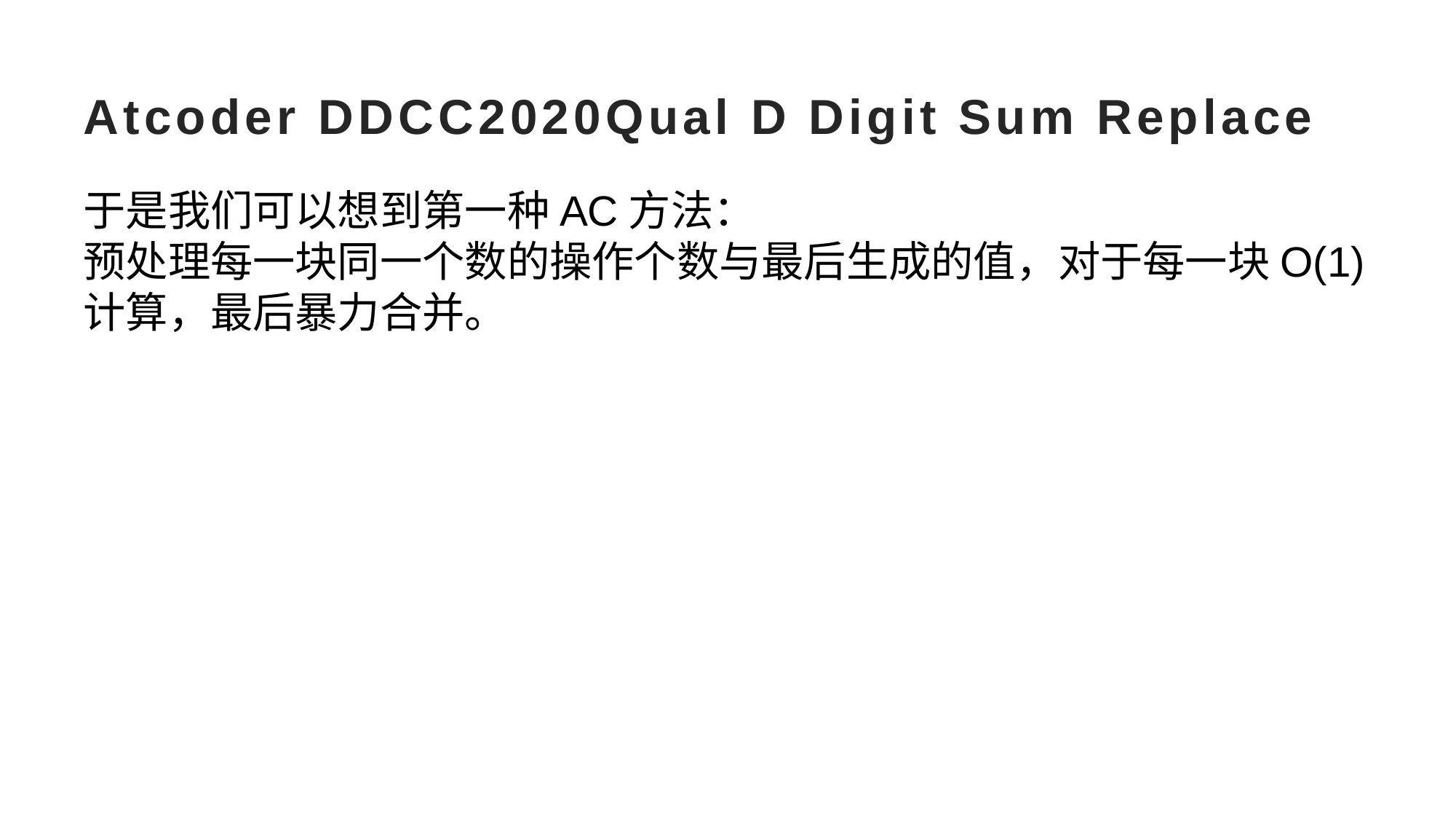

于是我们可以想到第一种AC方法：
预处理每一块同一个数的操作个数与最后生成的值，对于每一块O(1)计算，最后暴力合并。
# Atcoder DDCC2020Qual D Digit Sum Replace